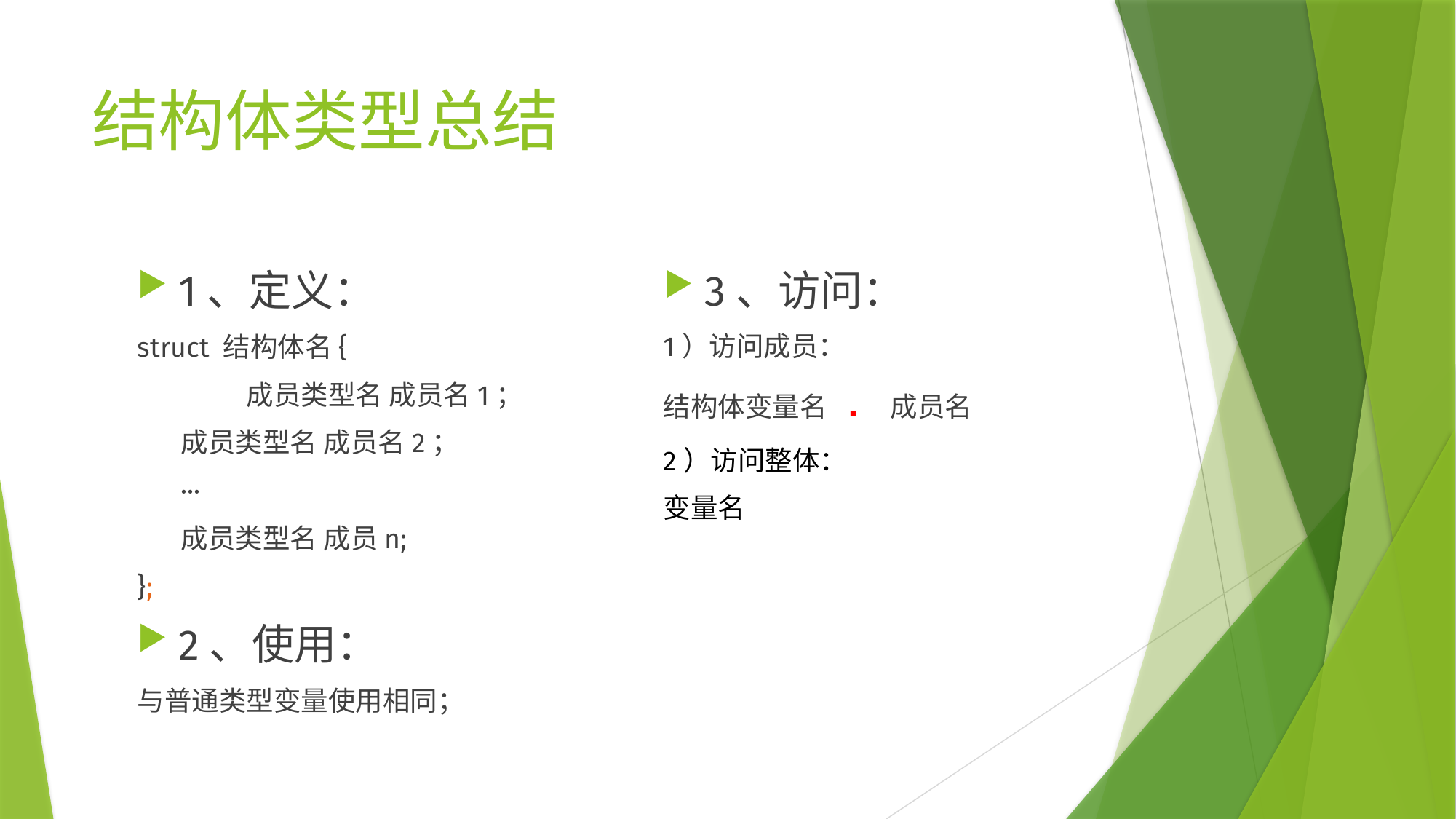

# 结构体类型总结
1、定义：
struct 结构体名{
	成员类型名 成员名1；
      成员类型名 成员名2；
      ···
      成员类型名 成员n;
};
2、使用：
与普通类型变量使用相同；
3、访问：
1）访问成员：
结构体变量名  .  成员名
2）访问整体：
变量名